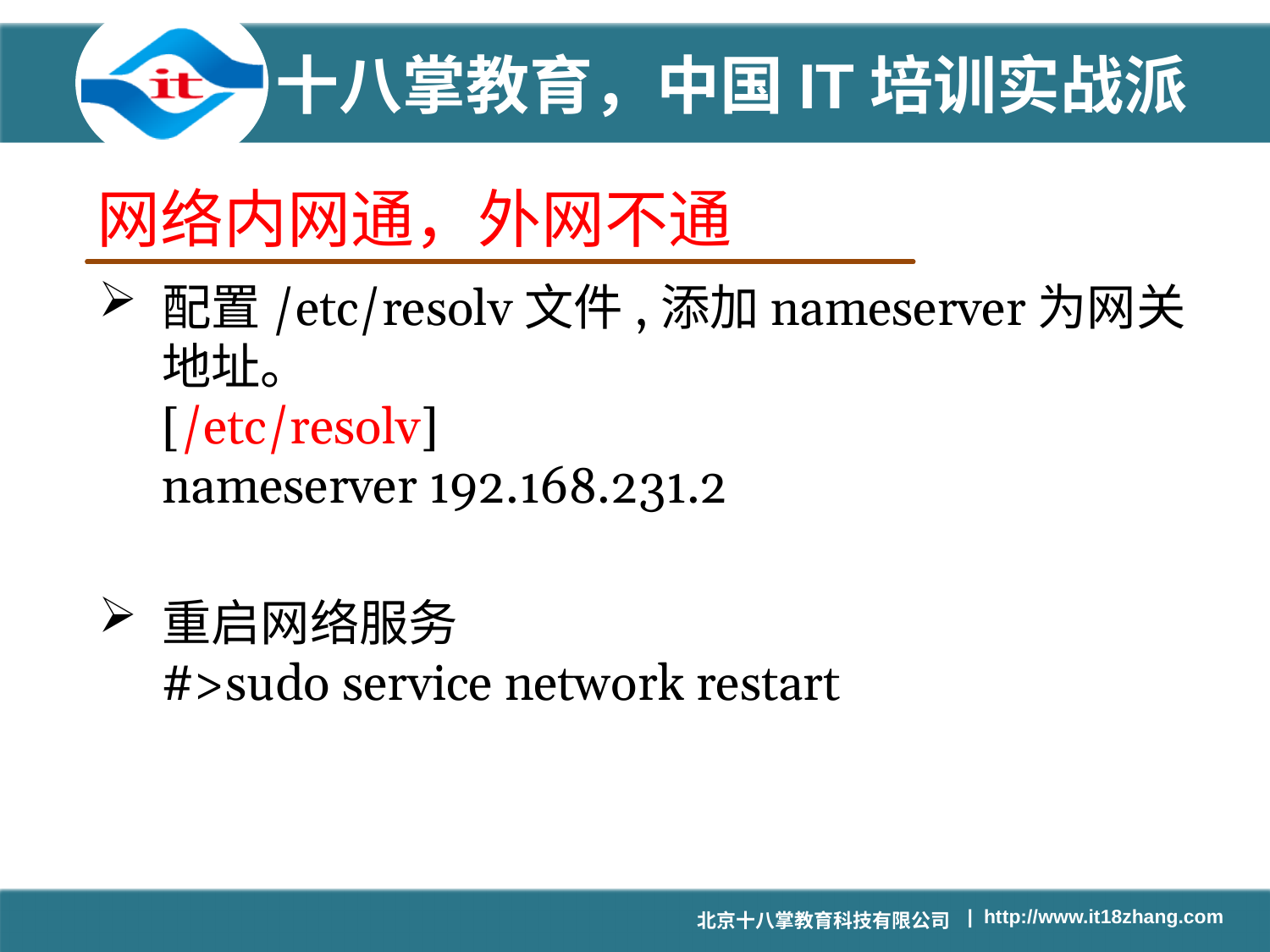

# 网络内网通，外网不通
配置/etc/resolv文件,添加nameserver为网关地址。
[/etc/resolv]
nameserver 192.168.231.2

重启网络服务
#>sudo service network restart